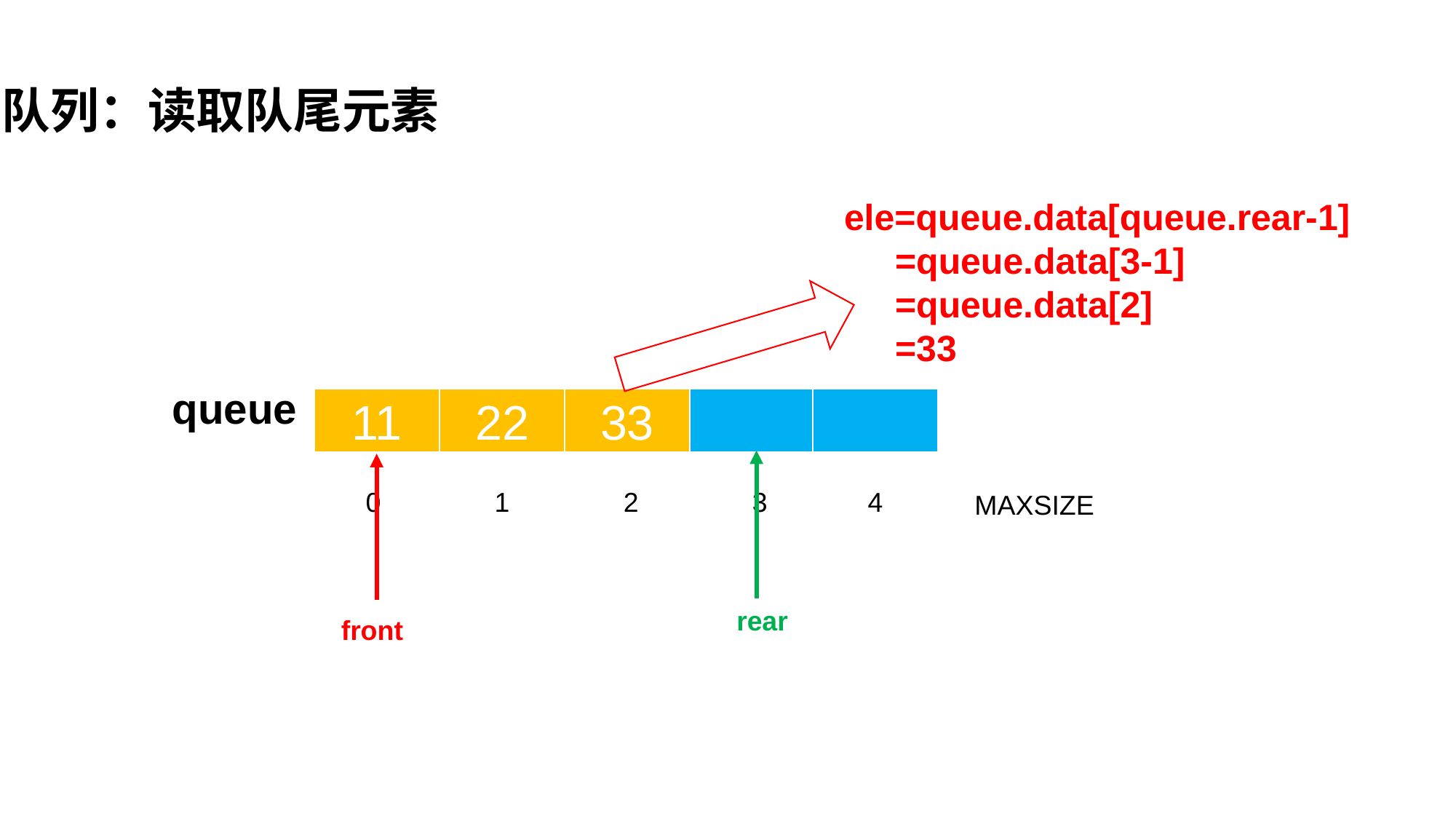

顺序队列：读取队尾元素
ele=queue.data[queue.rear-1]
     =queue.data[3-1]
     =queue.data[2]
     =33

queue
11
22
33

0
1
2
3
4
MAXSIZE
rear
front